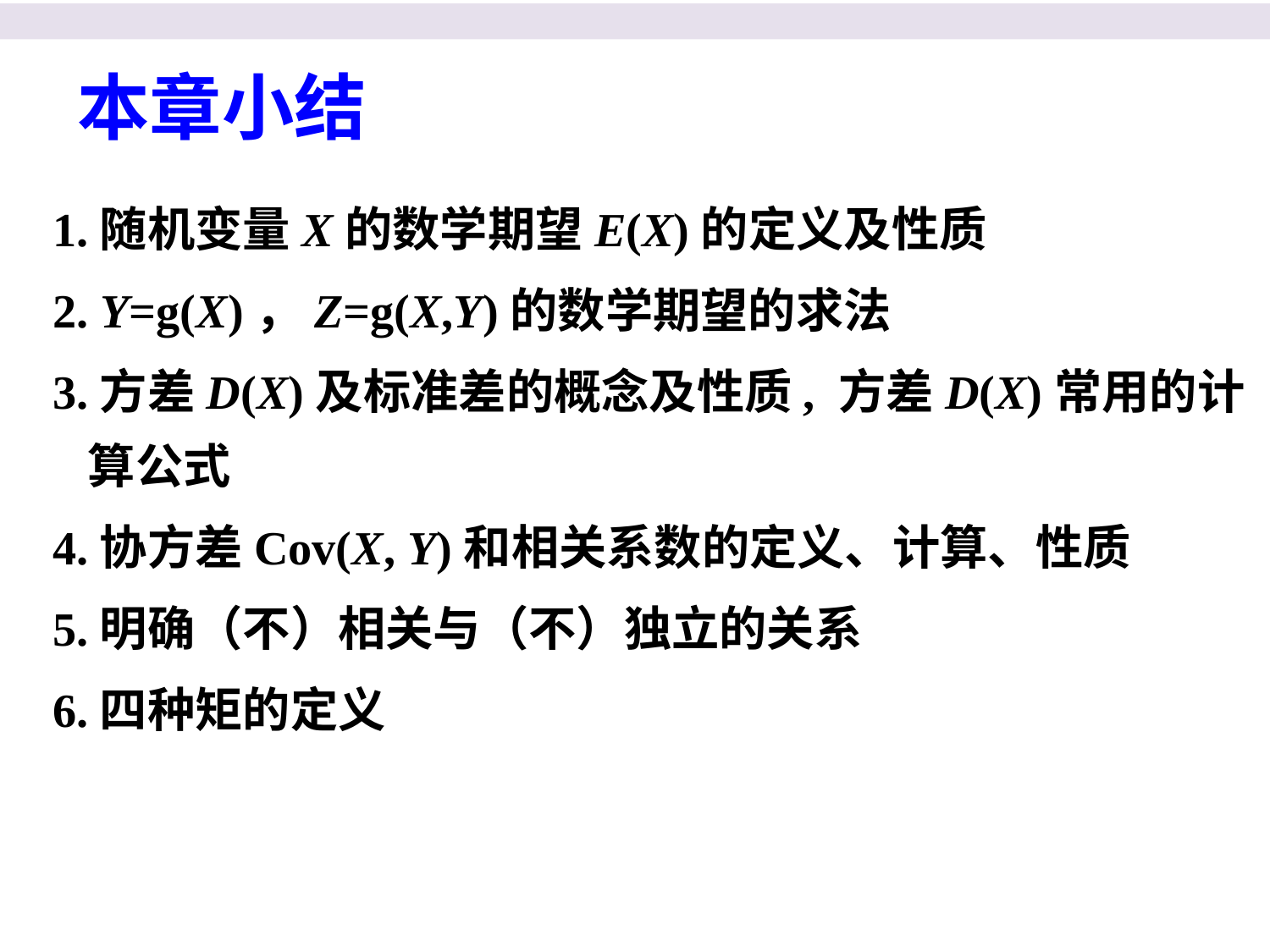

本章小结
1.随机变量X的数学期望E(X)的定义及性质
2. Y=g(X)，Z=g(X,Y)的数学期望的求法
3.方差D(X)及标准差的概念及性质, 方差D(X)常用的计算公式
4.协方差Cov(X, Y)和相关系数的定义、计算、性质
5.明确（不）相关与（不）独立的关系
6.四种矩的定义